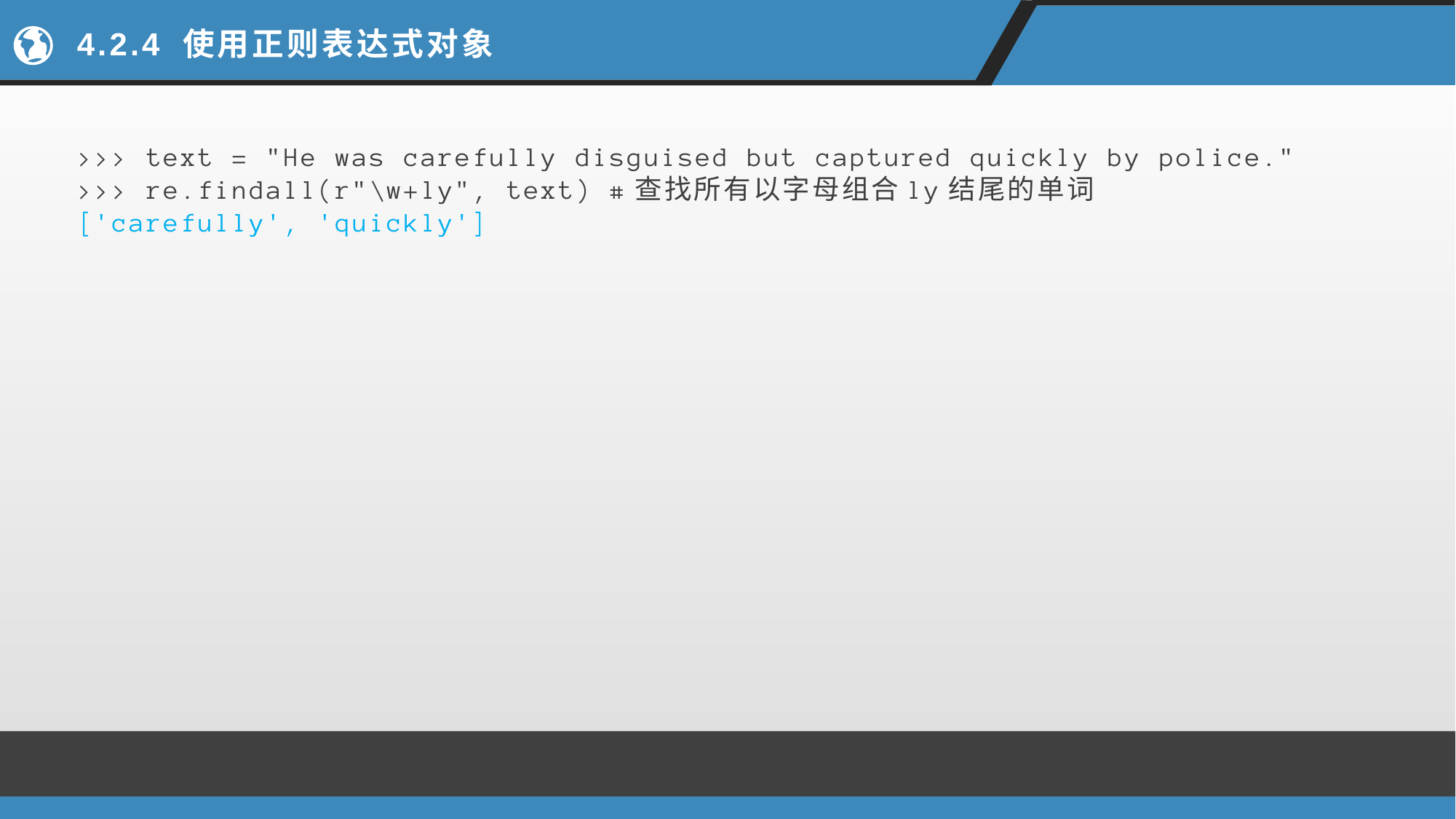

# 4.2.4 使用正则表达式对象

>>> text = "He was carefully disguised but captured quickly by police."
>>> re.findall(r"\w+ly", text) #查找所有以字母组合ly结尾的单词
['carefully', 'quickly']
94